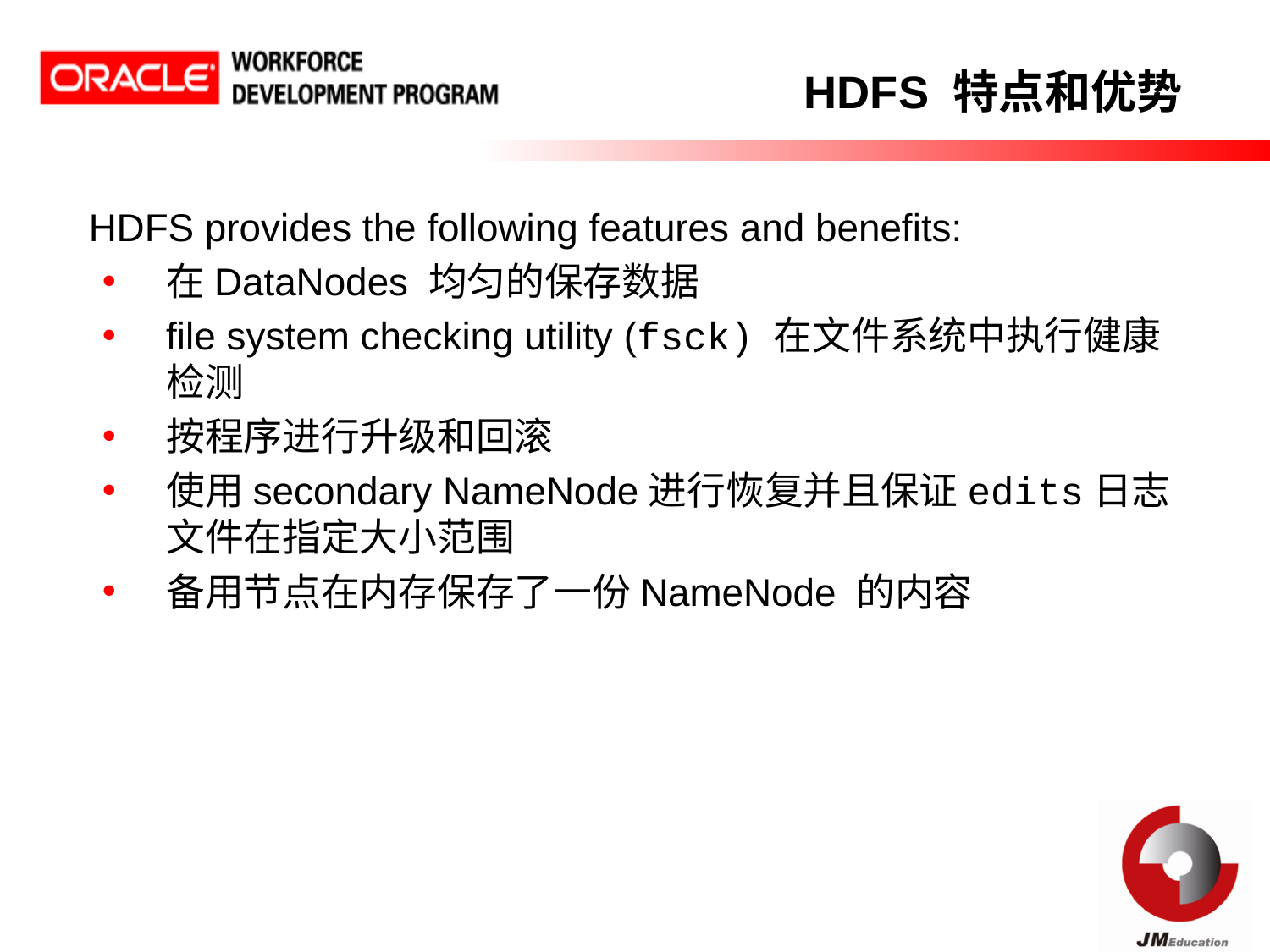

# HDFS 特点和优势
HDFS provides the following features and benefits:
在DataNodes 均匀的保存数据
file system checking utility (fsck) 在文件系统中执行健康检测
按程序进行升级和回滚
使用secondary NameNode进行恢复并且保证edits日志文件在指定大小范围
备用节点在内存保存了一份NameNode 的内容